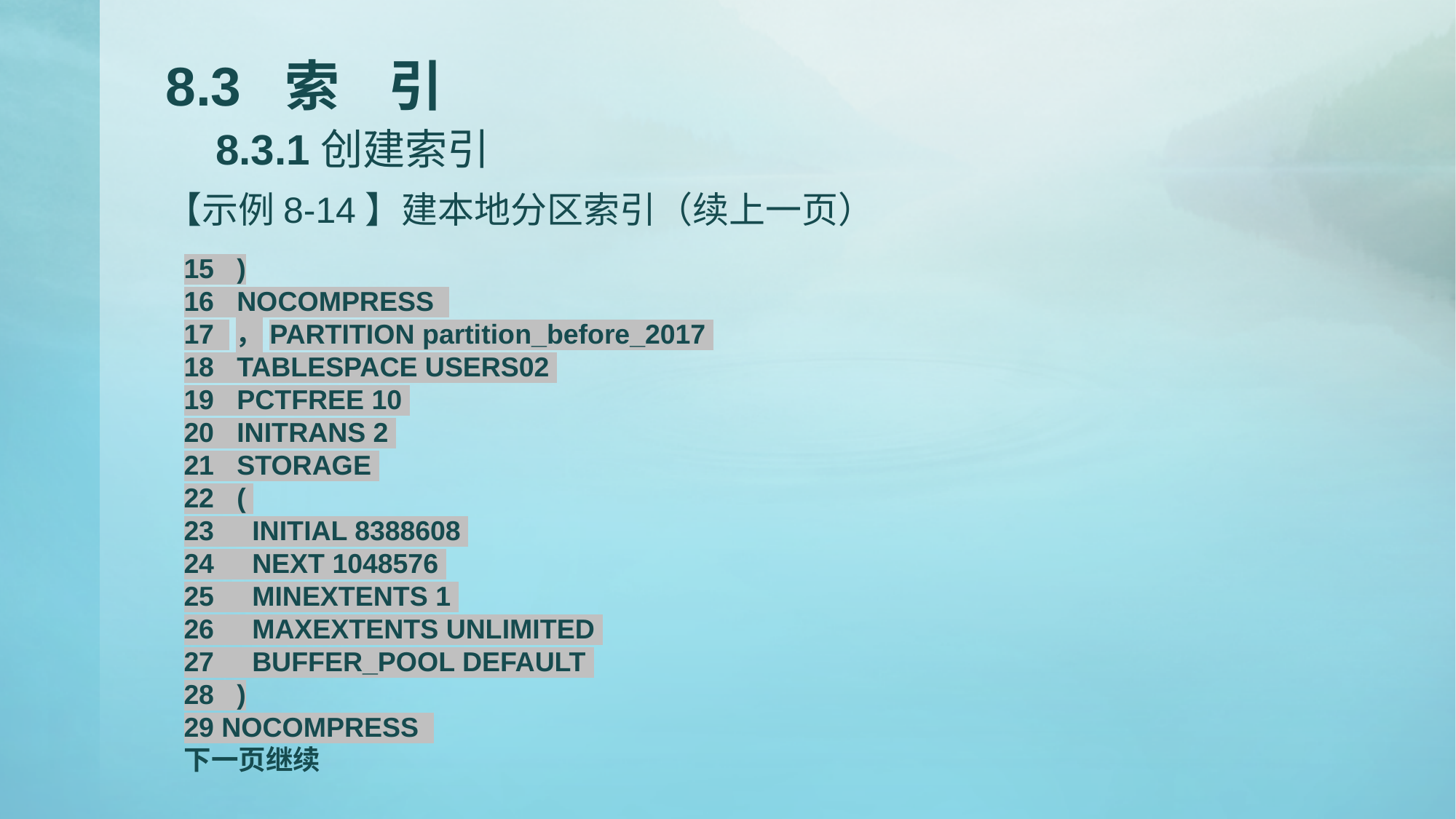

# 8.3  索    引 8.3.1创建索引
【示例8-14】建本地分区索引（续上一页）
15   )
16   NOCOMPRESS
17  ，PARTITION partition_before_2017
18   TABLESPACE USERS02
19   PCTFREE 10
20   INITRANS 2
21   STORAGE
22   (
23     INITIAL 8388608
24     NEXT 1048576
25     MINEXTENTS 1
26     MAXEXTENTS UNLIMITED
27     BUFFER_POOL DEFAULT
28   )
29 NOCOMPRESS
下一页继续